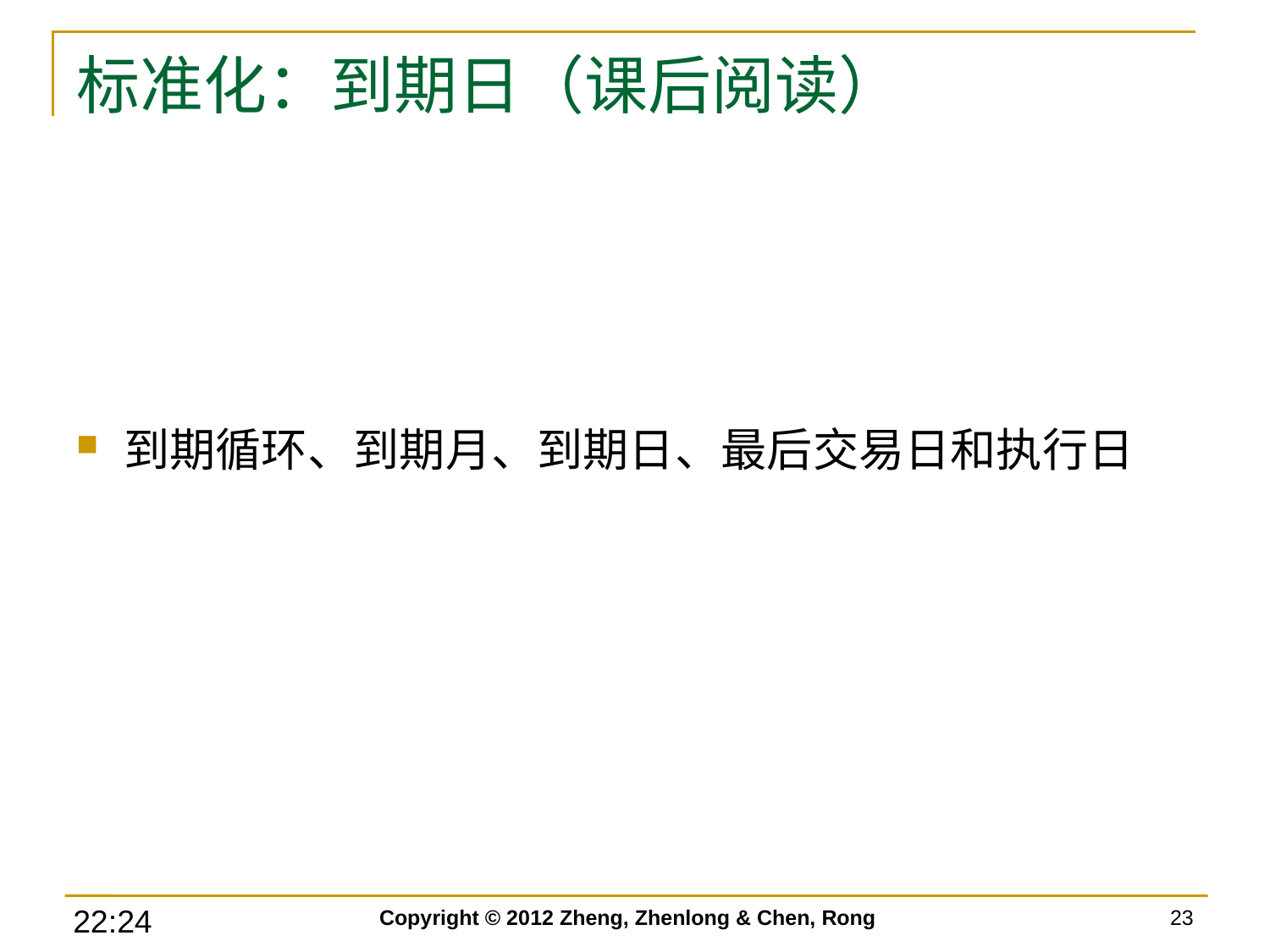

# 标准化：到期日（课后阅读）

到期循环、到期月、到期日、最后交易日和执行日
Copyright © 2012 Zheng, Zhenlong & Chen, Rong
23